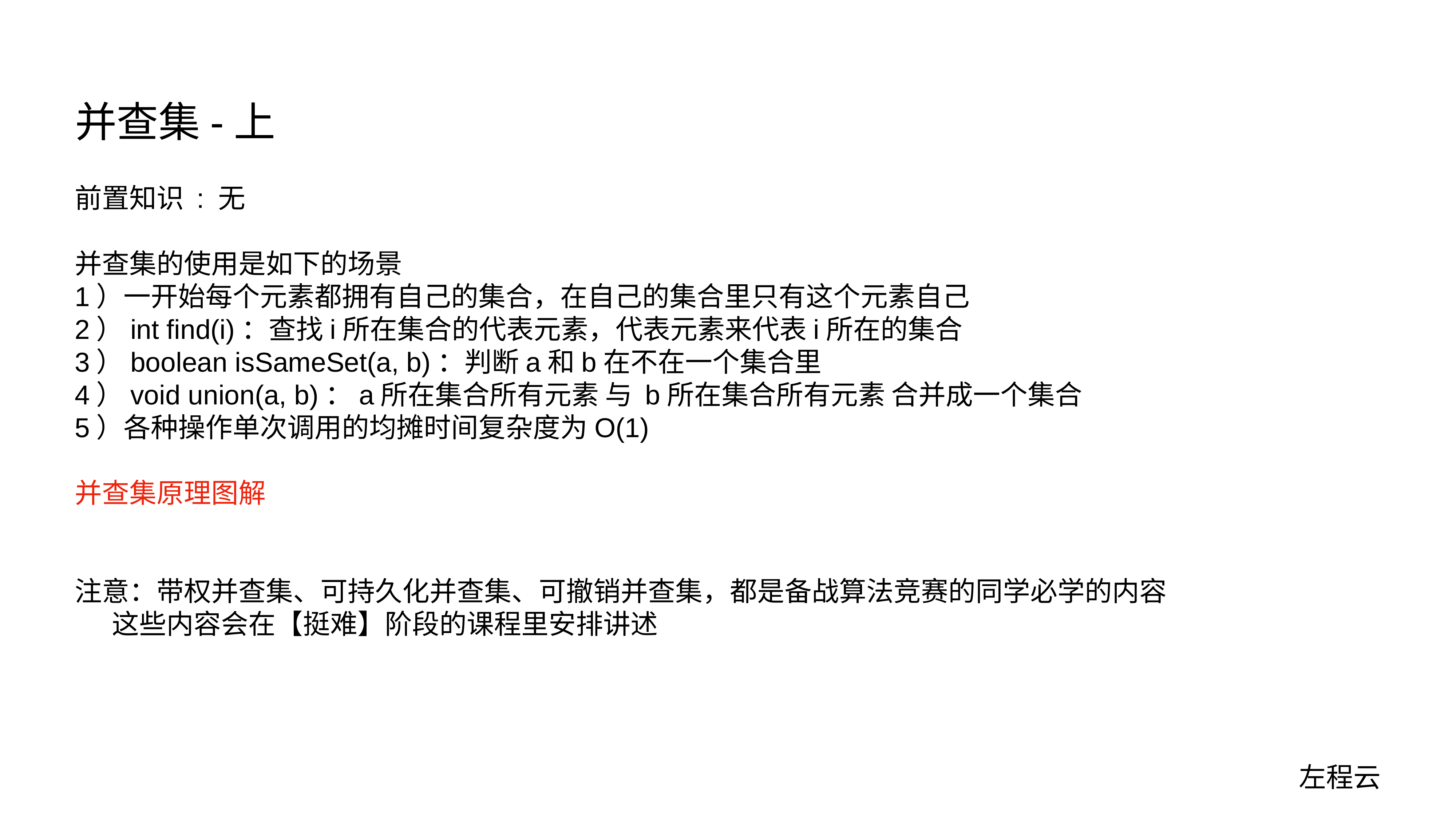

# 并查集-上
前置知识 : 无

并查集的使用是如下的场景
1）一开始每个元素都拥有自己的集合，在自己的集合里只有这个元素自己
2）int find(i)：查找i所在集合的代表元素，代表元素来代表i所在的集合
3）boolean isSameSet(a, b)：判断a和b在不在一个集合里
4）void union(a, b)：a所在集合所有元素 与 b所在集合所有元素 合并成一个集合
5）各种操作单次调用的均摊时间复杂度为O(1)

并查集原理图解

注意：带权并查集、可持久化并查集、可撤销并查集，都是备战算法竞赛的同学必学的内容
     这些内容会在【挺难】阶段的课程里安排讲述
左程云